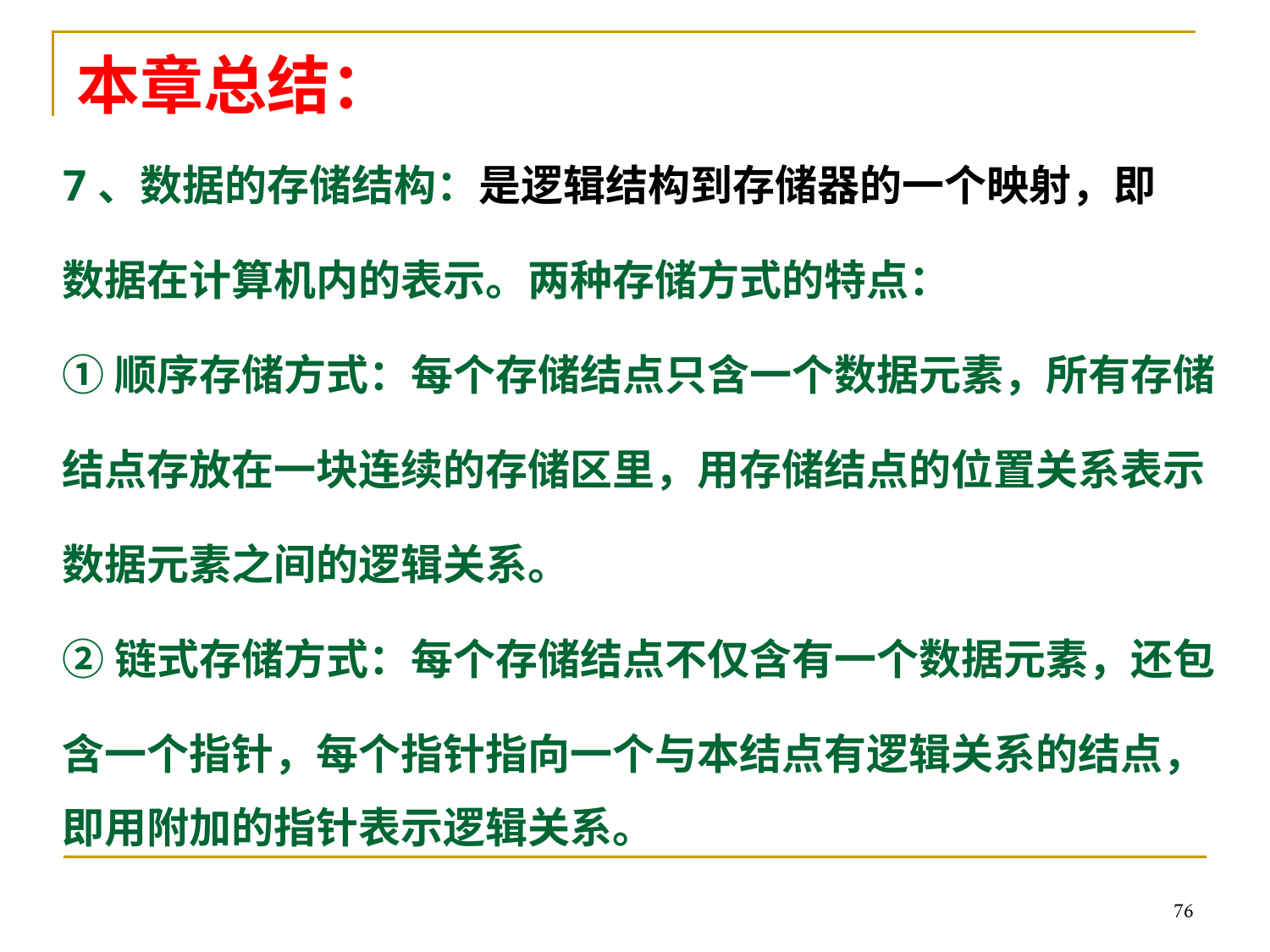

# 本章总结：
7、数据的存储结构：是逻辑结构到存储器的一个映射，即
数据在计算机内的表示。两种存储方式的特点：
①顺序存储方式：每个存储结点只含一个数据元素，所有存储
结点存放在一块连续的存储区里，用存储结点的位置关系表示
数据元素之间的逻辑关系。
②链式存储方式：每个存储结点不仅含有一个数据元素，还包
含一个指针，每个指针指向一个与本结点有逻辑关系的结点，即用附加的指针表示逻辑关系。
76